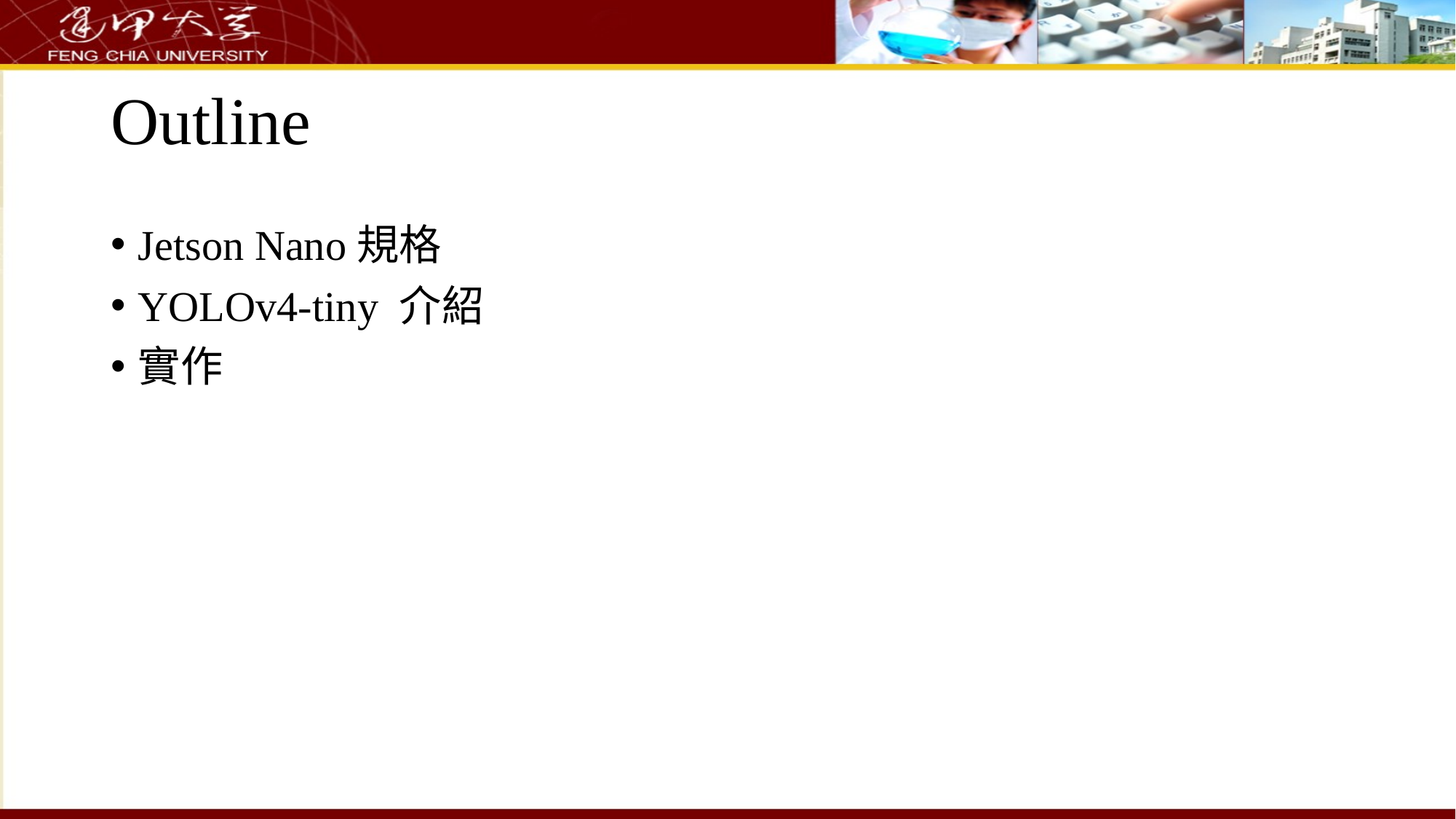

# Outline
Jetson Nano規格
YOLOv4-tiny 介紹
實作